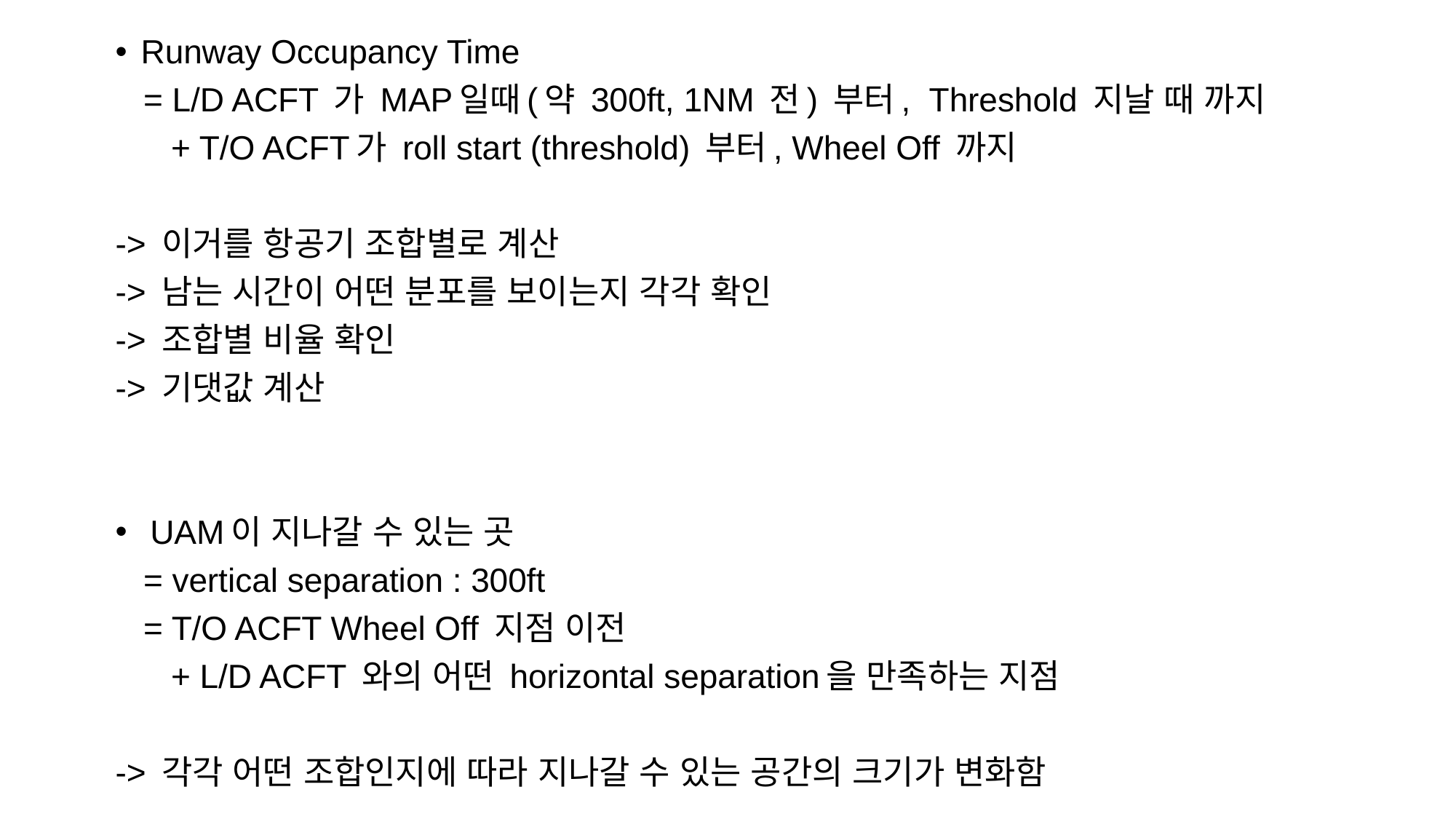

Runway Occupancy Time
   = L/D ACFT 가 MAP일때(약 300ft, 1NM 전) 부터,  Threshold 지날 때 까지
      + T/O ACFT가 roll start (threshold) 부터, Wheel Off 까지

-> 이거를 항공기 조합별로 계산
-> 남는 시간이 어떤 분포를 보이는지 각각 확인
-> 조합별 비율 확인
-> 기댓값 계산

 UAM이 지나갈 수 있는 곳
   = vertical separation : 300ft
   = T/O ACFT Wheel Off 지점 이전
      + L/D ACFT 와의 어떤 horizontal separation을 만족하는 지점

-> 각각 어떤 조합인지에 따라 지나갈 수 있는 공간의 크기가 변화함